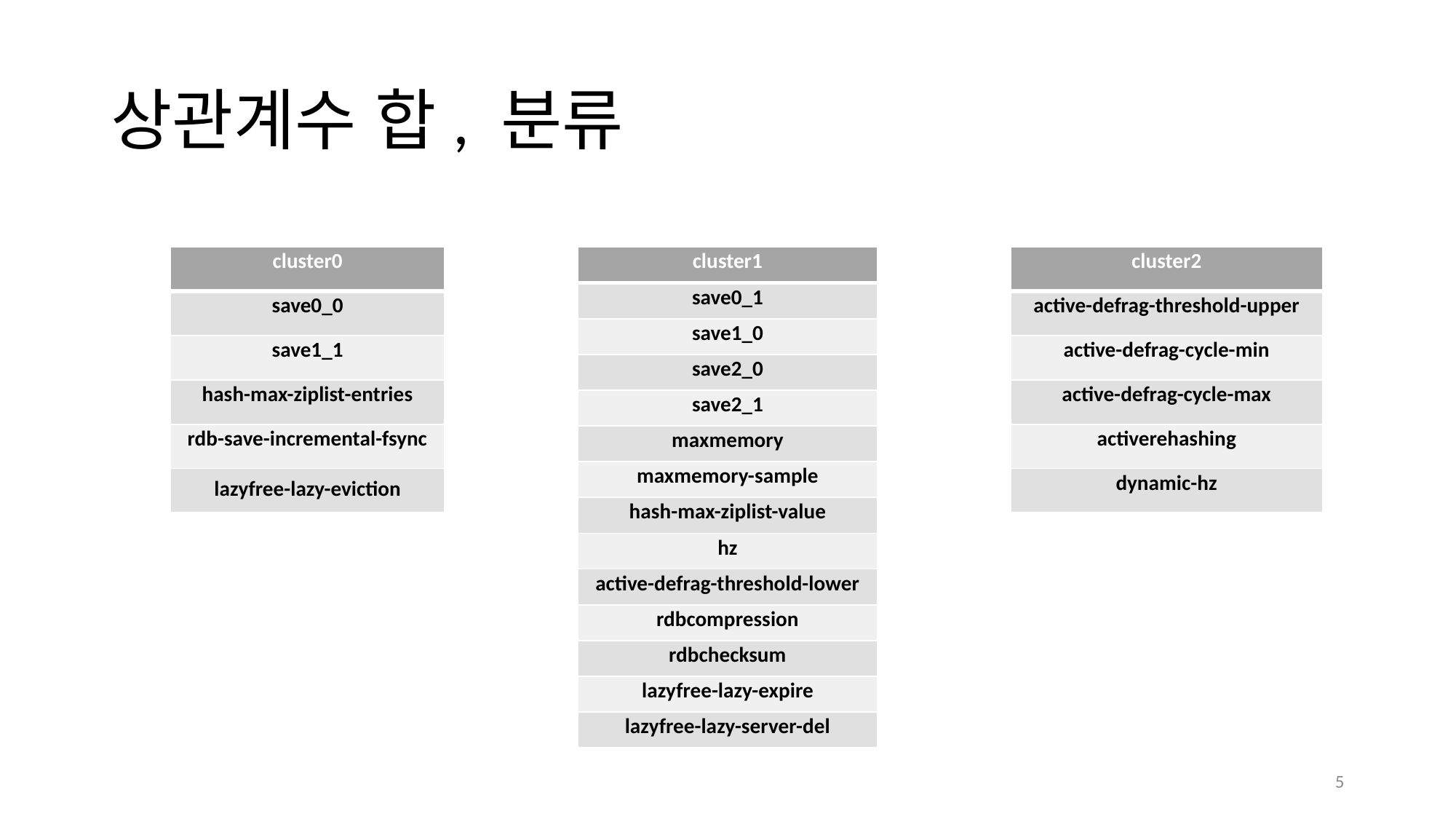

# 상관계수 합, 분류
| cluster0 |
| --- |
| save0\_0 |
| save1\_1 |
| hash-max-ziplist-entries |
| rdb-save-incremental-fsync |
| lazyfree-lazy-eviction |
| cluster1 |
| --- |
| save0\_1 |
| save1\_0 |
| save2\_0 |
| save2\_1 |
| maxmemory |
| maxmemory-sample |
| hash-max-ziplist-value |
| hz |
| active-defrag-threshold-lower |
| rdbcompression |
| rdbchecksum |
| lazyfree-lazy-expire |
| lazyfree-lazy-server-del |
| cluster2 |
| --- |
| active-defrag-threshold-upper |
| active-defrag-cycle-min |
| active-defrag-cycle-max |
| activerehashing |
| dynamic-hz |
5